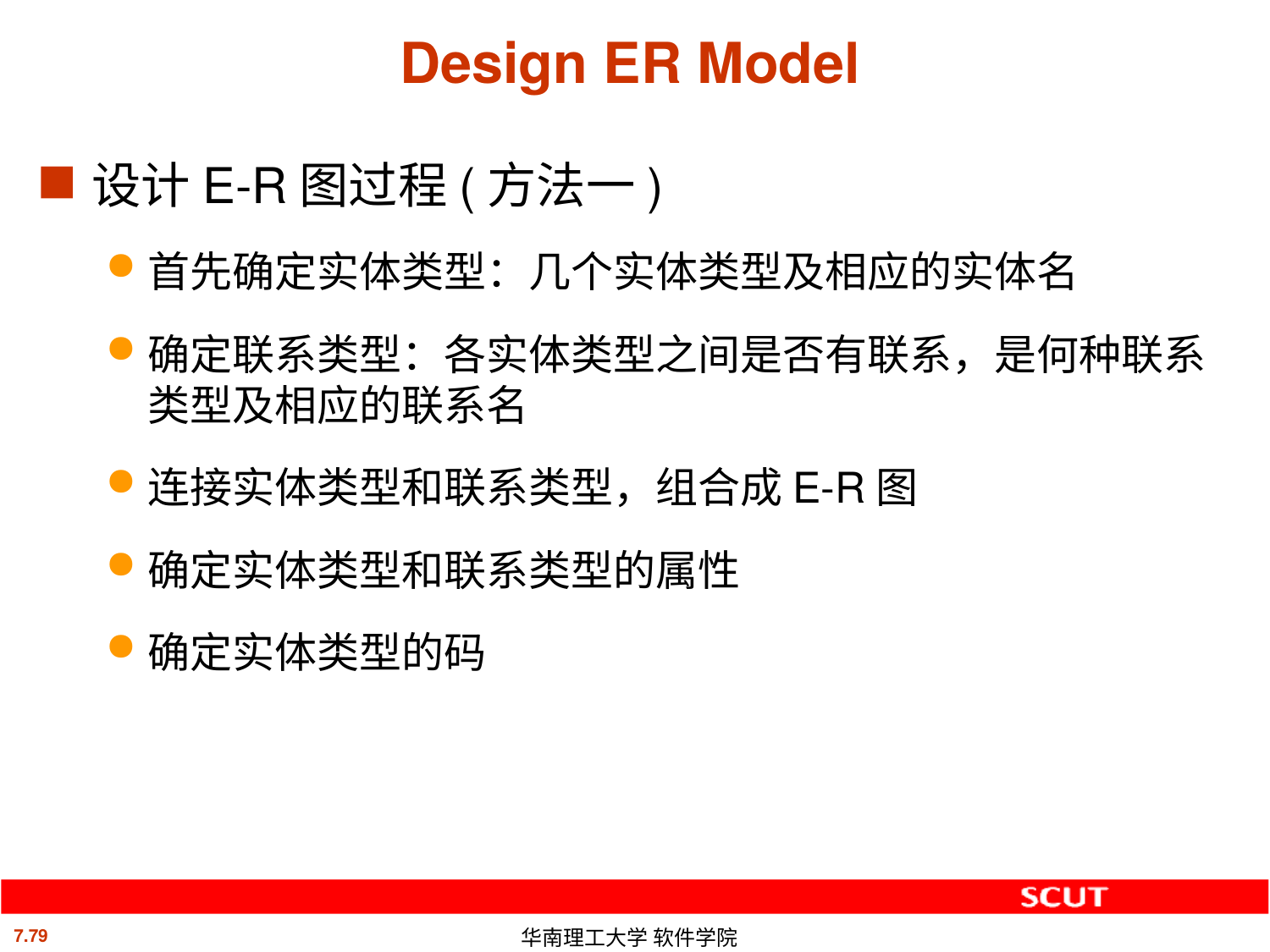

# Design ER Model
设计E-R图过程(方法一)
首先确定实体类型：几个实体类型及相应的实体名
确定联系类型：各实体类型之间是否有联系，是何种联系类型及相应的联系名
连接实体类型和联系类型，组合成E-R图
确定实体类型和联系类型的属性
确定实体类型的码